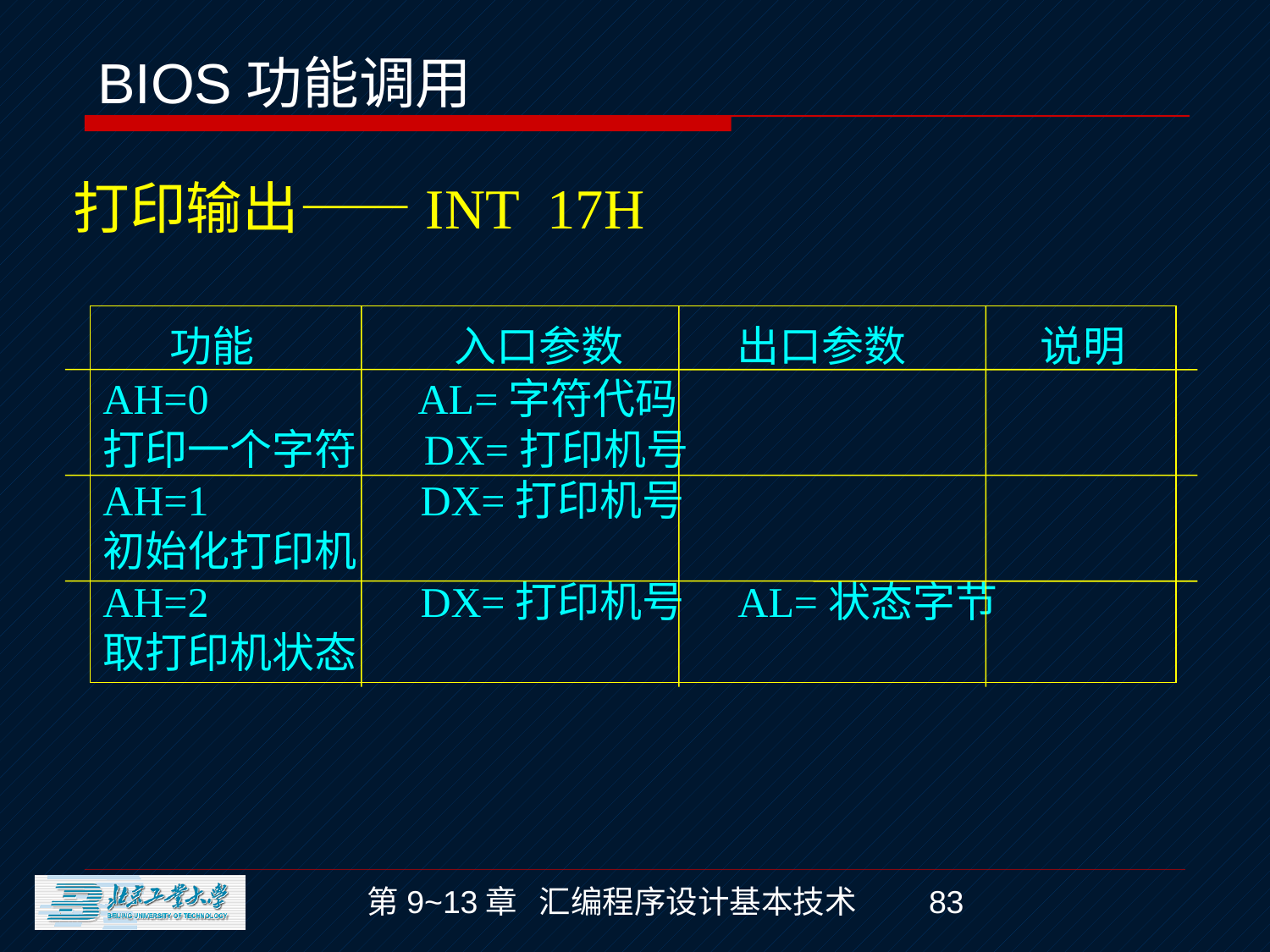

BIOS功能调用
打印输出——INT  17H
     功能                     入口参数            出口参数              说明
AH=0		      AL=字符代码
打印一个字符      DX=打印机号
AH=1		      DX=打印机号
初始化打印机
AH=2		      DX=打印机号	AL=状态字节
取打印机状态